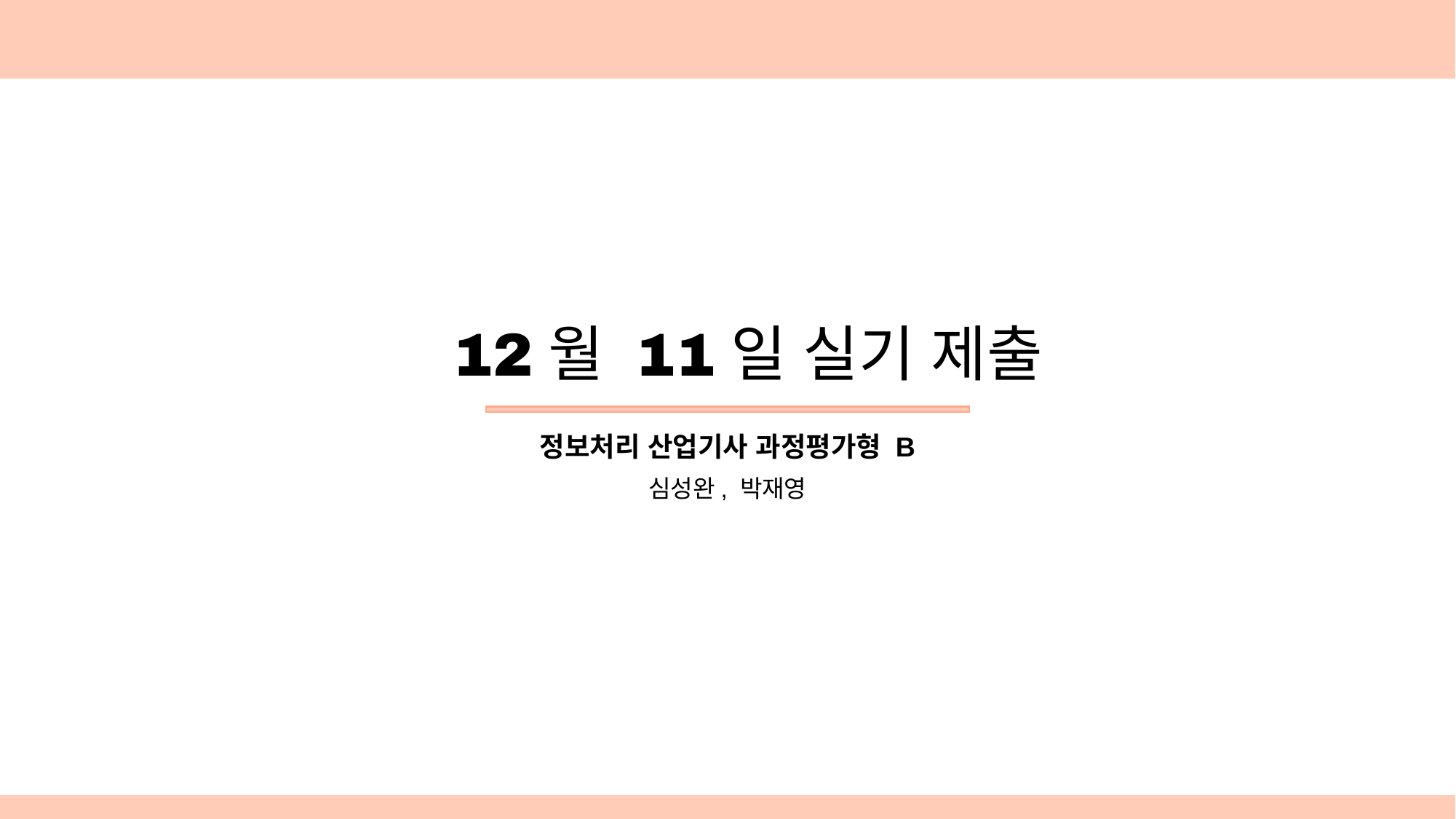

12월 11일 실기 제출

정보처리 산업기사 과정평가형 B
심성완, 박재영